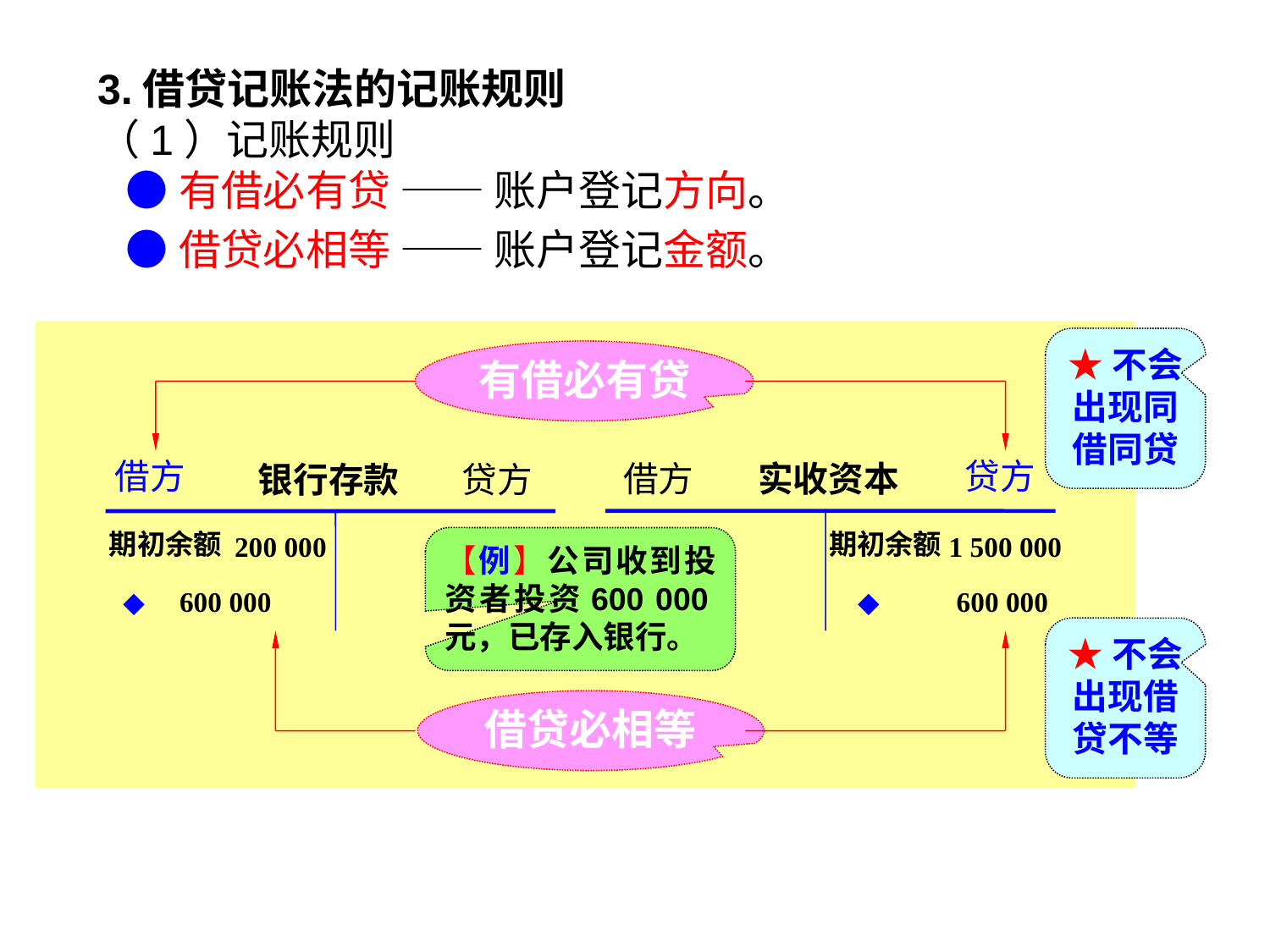

3.借贷记账法的记账规则
（1）记账规则
   ●有借必有贷 —— 账户登记方向。
   ●借贷必相等 —— 账户登记金额。

★不会出现同借同贷
有借必有贷

借方
贷方
借方        实收资本        贷方

期初余额
1 500 000

借方        银行存款        贷方

期初余额
200 000

【例】公司收到投 资者投资600 000元，已存入银行。
◆     600 000
◆           600 000
★不会出现借贷不等

借贷必相等

27